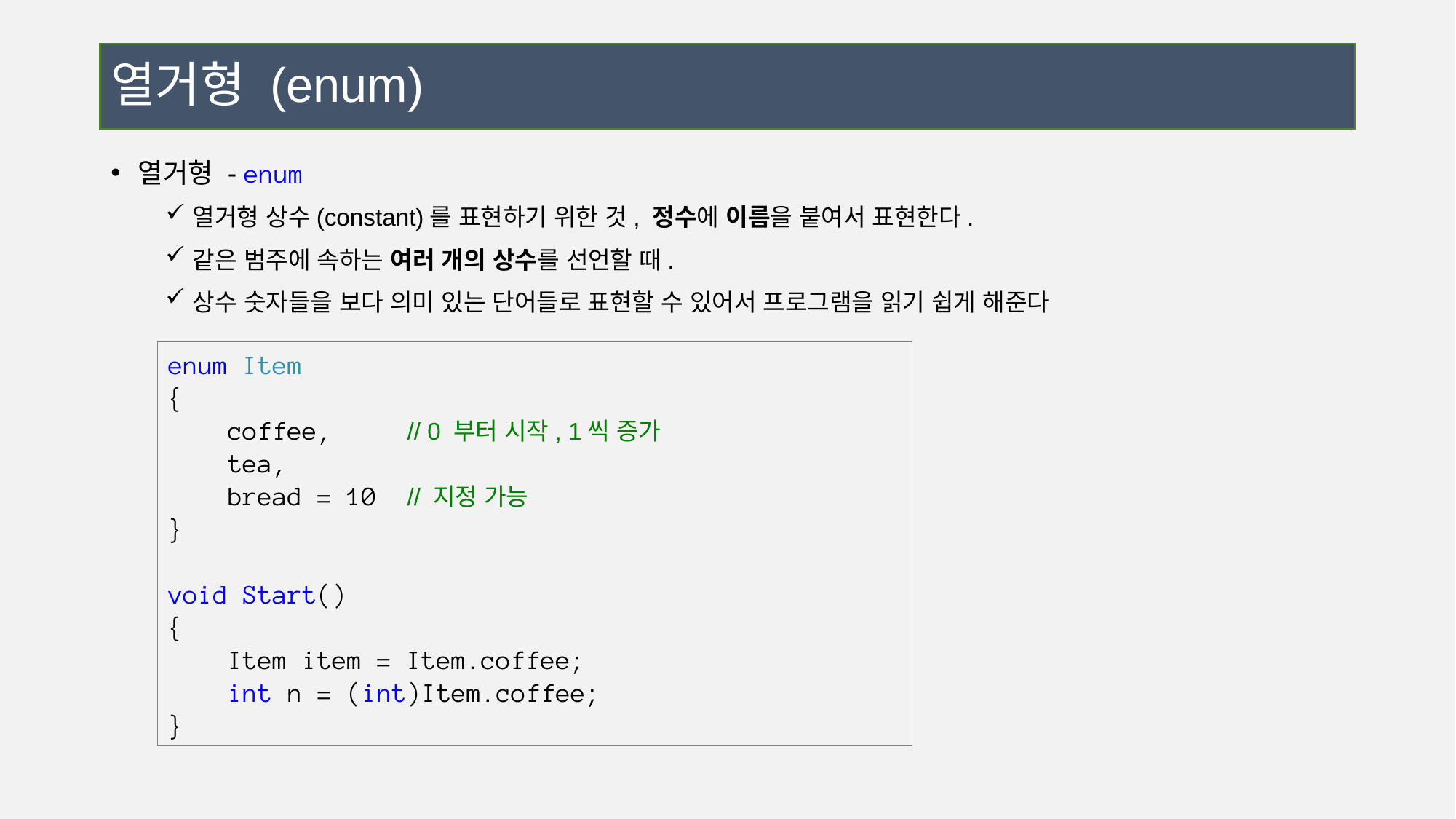

# 열거형 (enum)
열거형 - enum
열거형 상수(constant)를 표현하기 위한 것, 정수에 이름을 붙여서 표현한다.
같은 범주에 속하는 여러 개의 상수를 선언할 때.
상수 숫자들을 보다 의미 있는 단어들로 표현할 수 있어서 프로그램을 읽기 쉽게 해준다
enum Item
{
    coffee,     // 0 부터 시작, 1씩 증가
    tea,
    bread = 10  // 지정 가능
}

void Start()
{
    Item item = Item.coffee;
    int n = (int)Item.coffee;
}